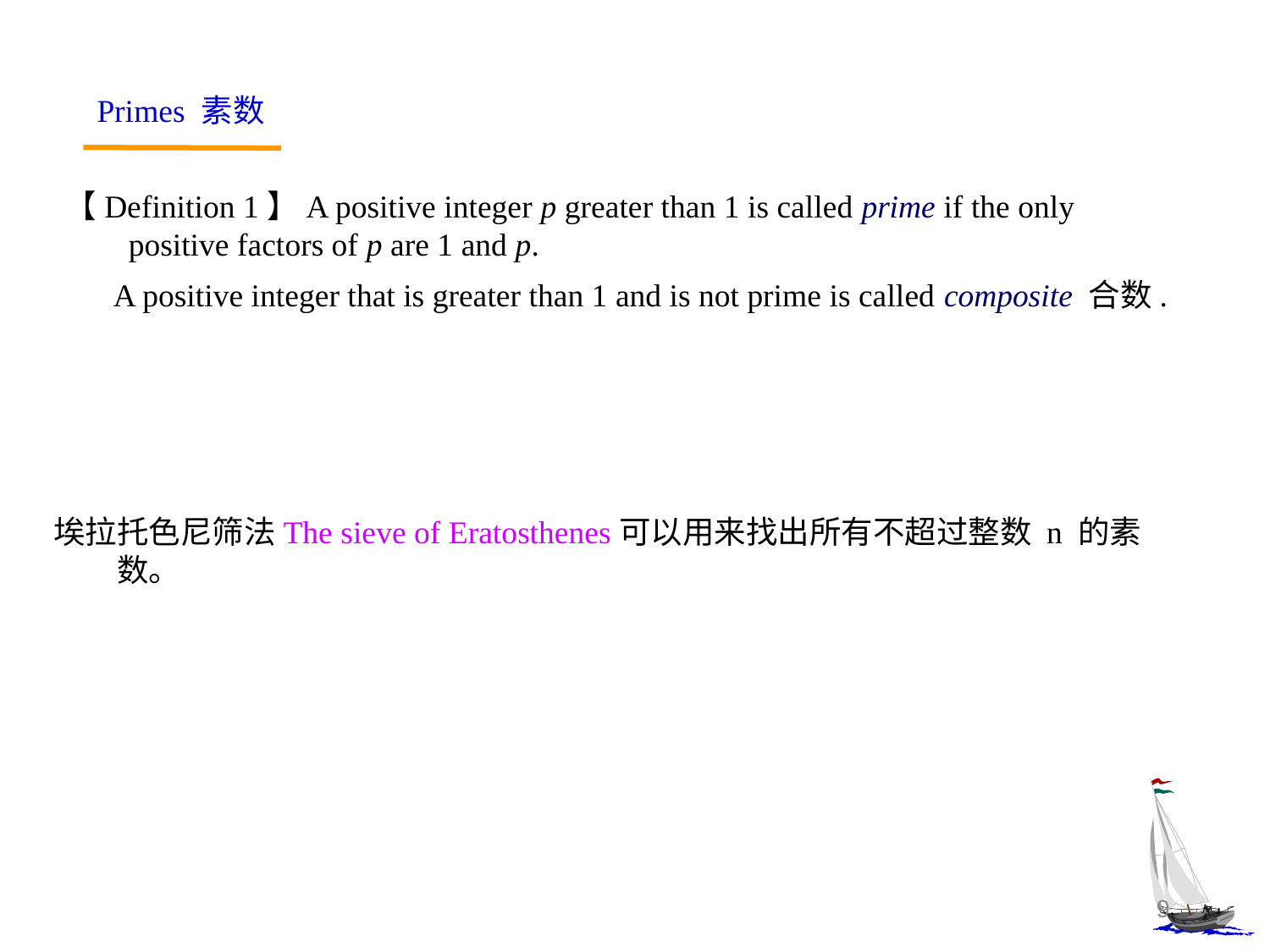

Primes 素数

【Definition 1】A positive integer p greater than 1 is called prime if the only positive factors of p are 1 and p.
      A positive integer that is greater than 1 and is not prime is called composite 合数.
埃拉托色尼筛法The sieve of Eratosthenes可以用来找出所有不超过整数 n 的素数。
9